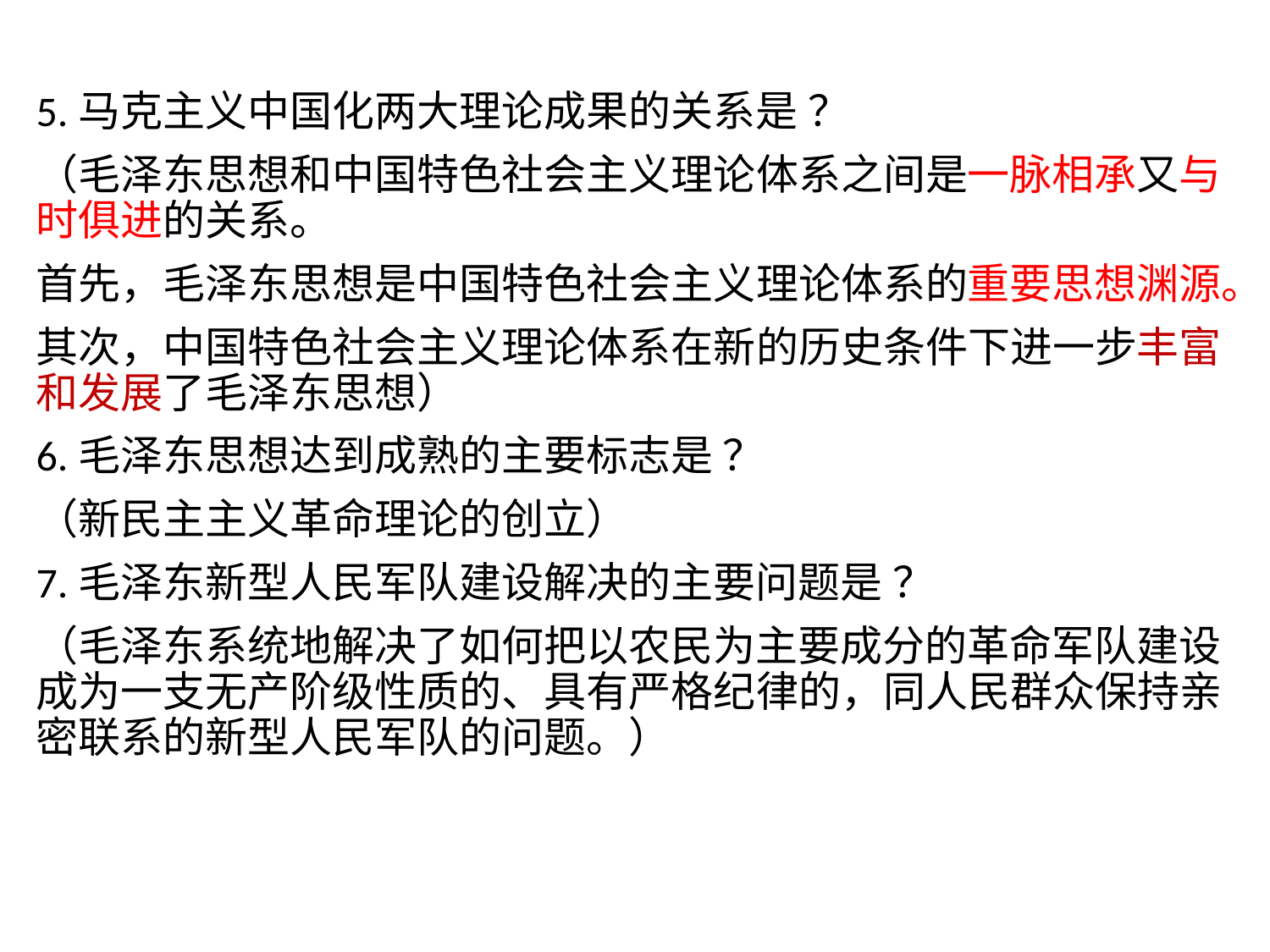

5.马克主义中国化两大理论成果的关系是 ？
（毛泽东思想和中国特色社会主义理论体系之间是一脉相承又与时俱进的关系。
首先，毛泽东思想是中国特色社会主义理论体系的重要思想渊源。
其次，中国特色社会主义理论体系在新的历史条件下进一步丰富和发展了毛泽东思想）
6.毛泽东思想达到成熟的主要标志是 ？
（新民主主义革命理论的创立）
7.毛泽东新型人民军队建设解决的主要问题是 ？
（毛泽东系统地解决了如何把以农民为主要成分的革命军队建设成为一支无产阶级性质的、具有严格纪律的，同人民群众保持亲密联系的新型人民军队的问题。）